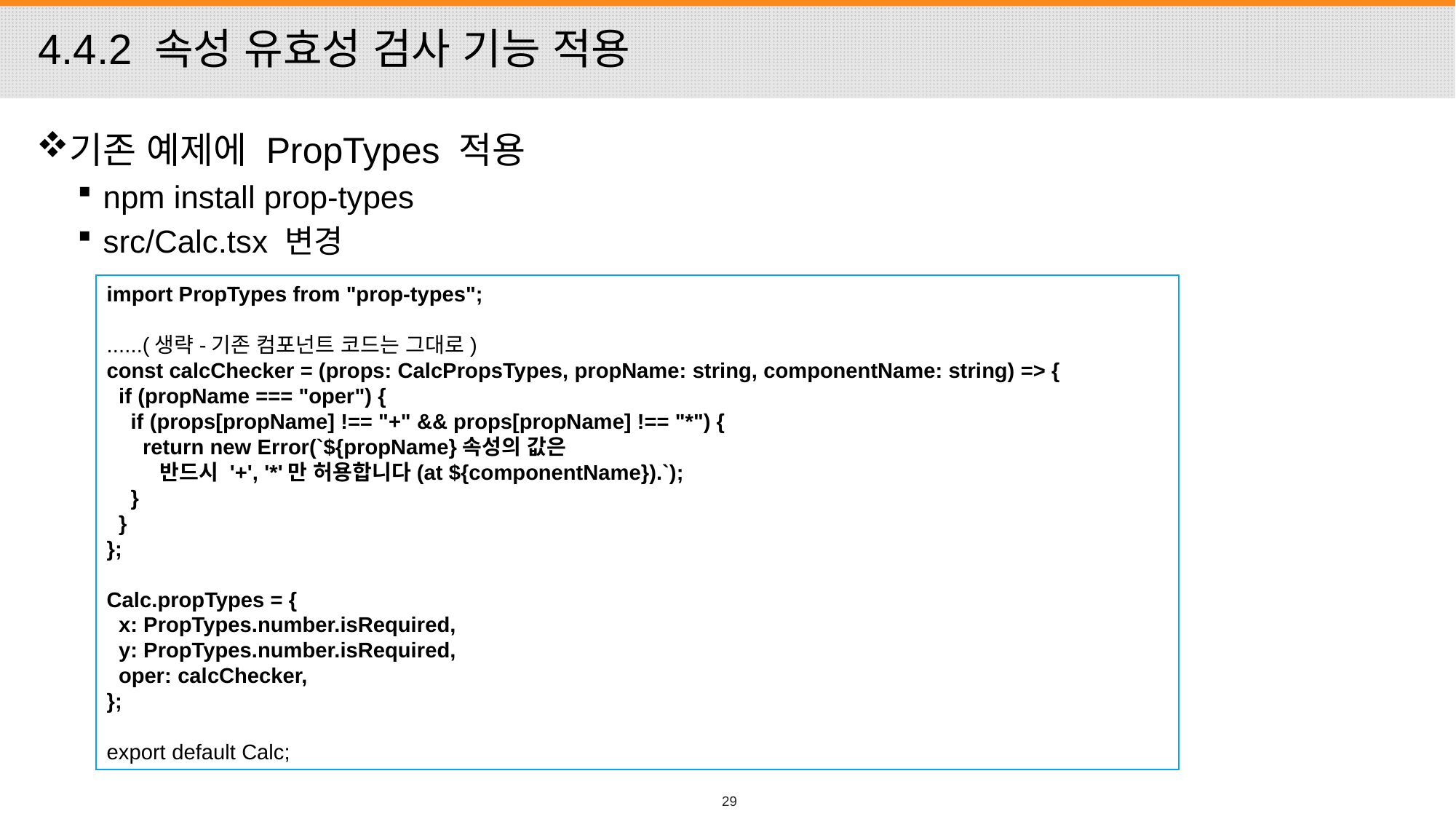

# 4.4.2 속성 유효성 검사 기능 적용
기존 예제에 PropTypes 적용
npm install prop-types
src/Calc.tsx 변경
import PropTypes from "prop-types";

......(생략-기존 컴포넌트 코드는 그대로)
const calcChecker = (props: CalcPropsTypes, propName: string, componentName: string) => {
  if (propName === "oper") {
    if (props[propName] !== "+" && props[propName] !== "*") {
      return new Error(`${propName}속성의 값은
        반드시 '+', '*'만 허용합니다(at ${componentName}).`);
    }
  }
};

Calc.propTypes = {
  x: PropTypes.number.isRequired,
  y: PropTypes.number.isRequired,
  oper: calcChecker,
};

export default Calc;